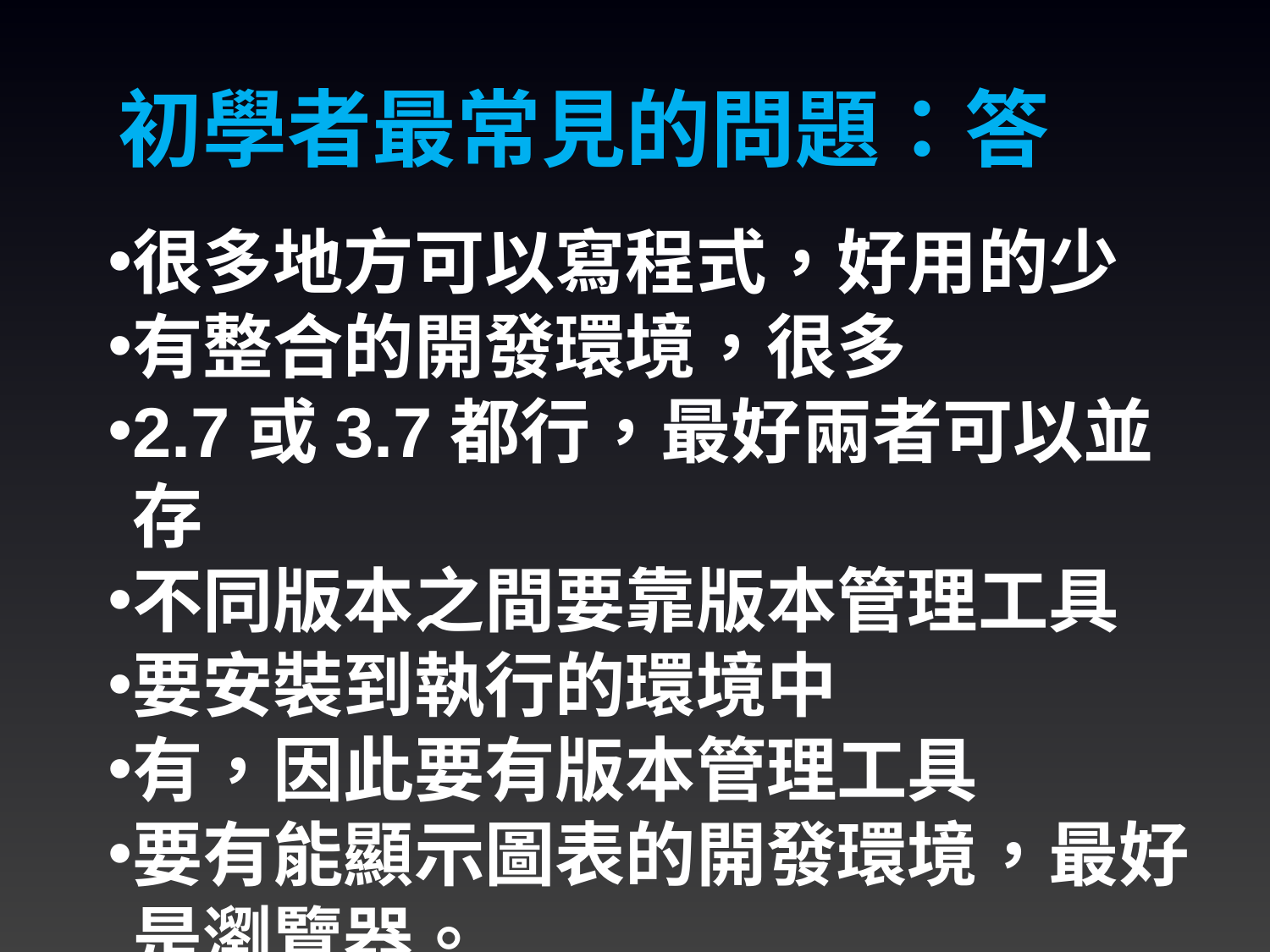

初學者最常見的問題：答
很多地方可以寫程式，好用的少
有整合的開發環境，很多
2.7或3.7都行，最好兩者可以並存
不同版本之間要靠版本管理工具
要安裝到執行的環境中
有，因此要有版本管理工具
要有能顯示圖表的開發環境，最好是瀏覽器。